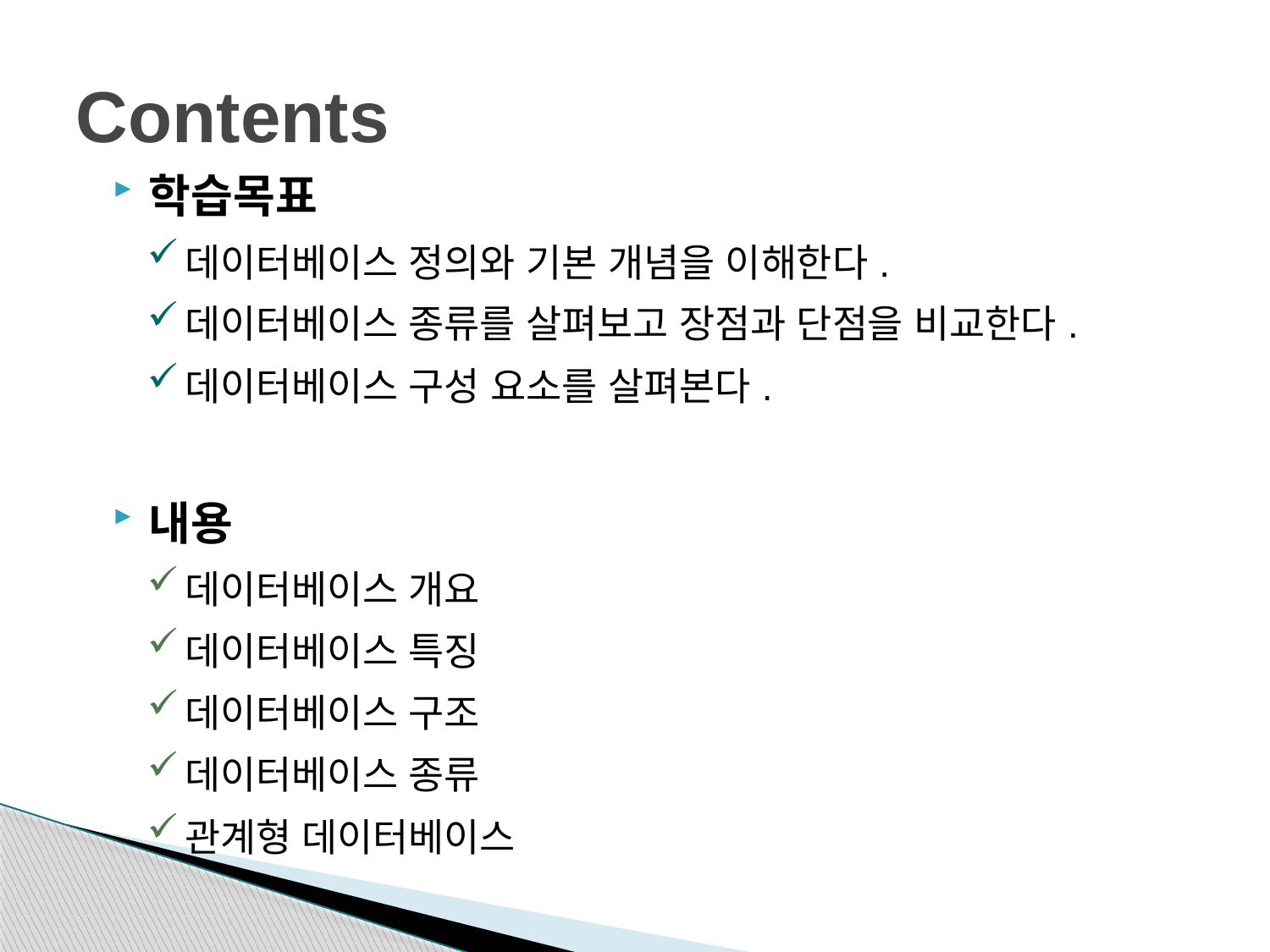

# Contents
학습목표
데이터베이스 정의와 기본 개념을 이해한다.
데이터베이스 종류를 살펴보고 장점과 단점을 비교한다.
데이터베이스 구성 요소를 살펴본다.

내용
데이터베이스 개요
데이터베이스 특징
데이터베이스 구조
데이터베이스 종류
관계형 데이터베이스